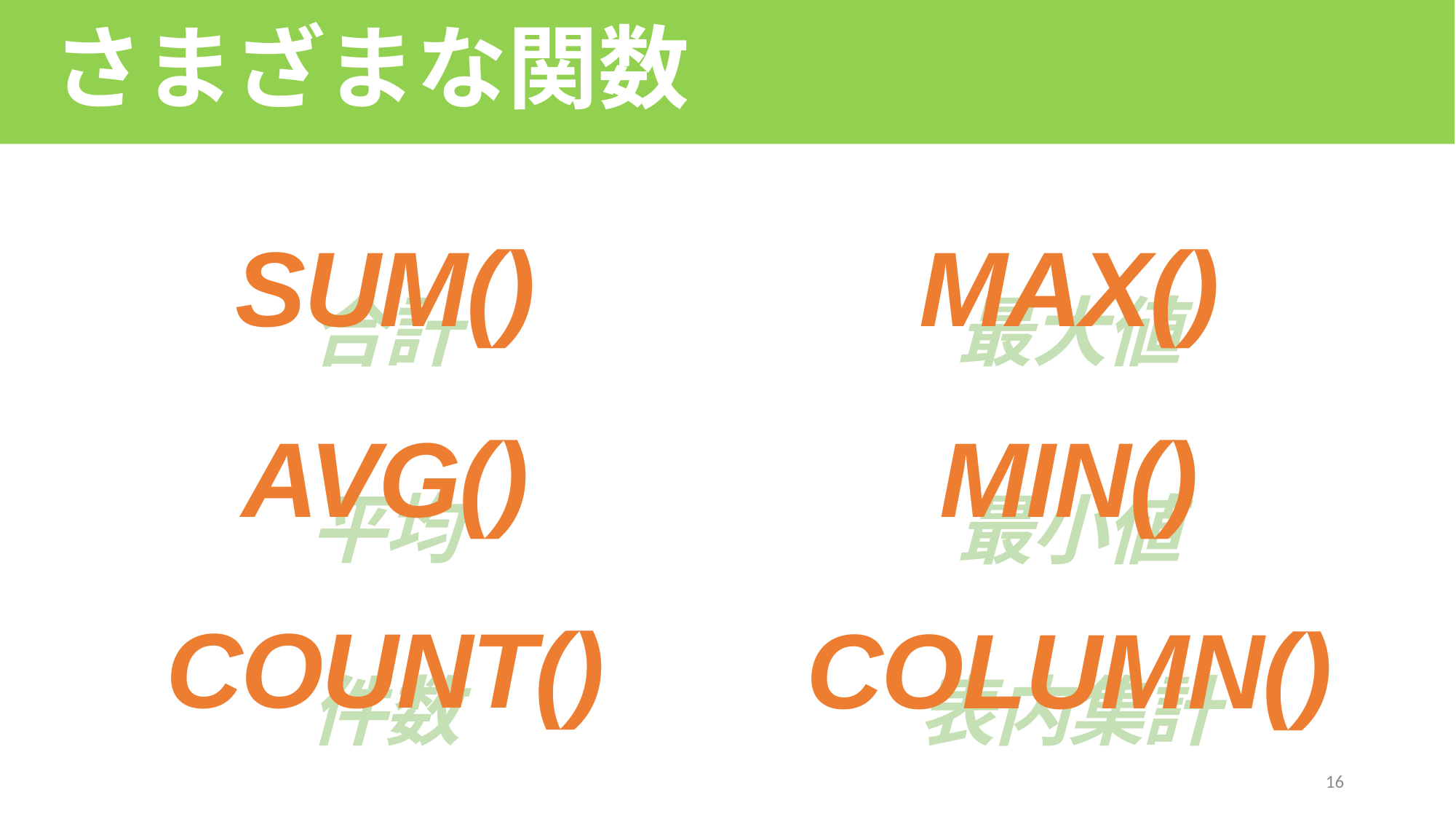

さまざまな関数
SUM()
AVG()
COUNT()
MAX()
MIN()
COLUMN()
合計
最大値
平均
最小値
件数
表内集計
16